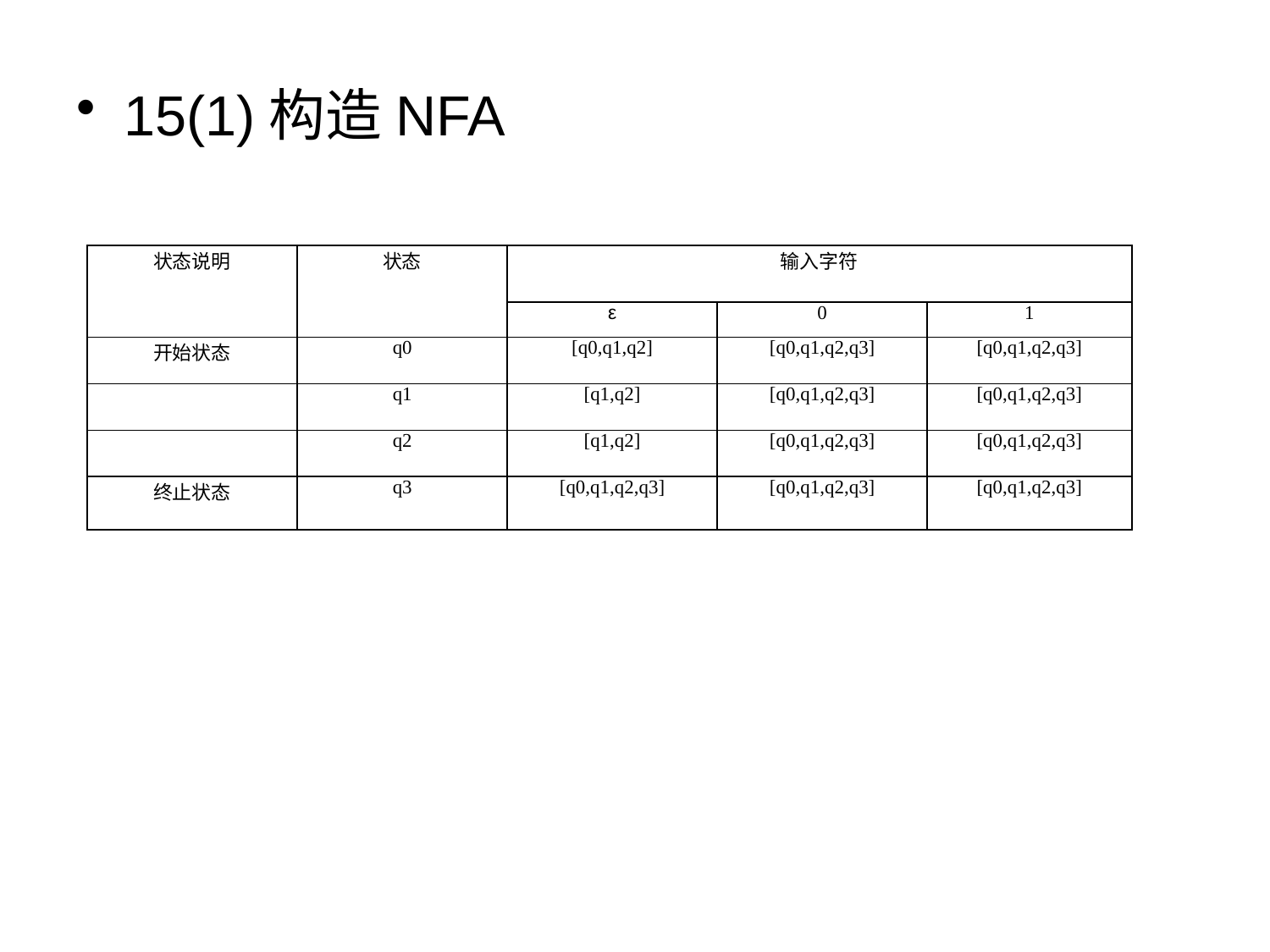

15(1)构造NFA
| 状态说明 | 状态 | 输入字符 |  |  |
| --- | --- | --- | --- | --- |
|  |  | ε | 0 | 1 |
| 开始状态 | q0 | [q0,q1,q2] | [q0,q1,q2,q3] | [q0,q1,q2,q3] |
|  | q1 | [q1,q2] | [q0,q1,q2,q3] | [q0,q1,q2,q3] |
|  | q2 | [q1,q2] | [q0,q1,q2,q3] | [q0,q1,q2,q3] |
| 终止状态 | q3 | [q0,q1,q2,q3] | [q0,q1,q2,q3] | [q0,q1,q2,q3] |